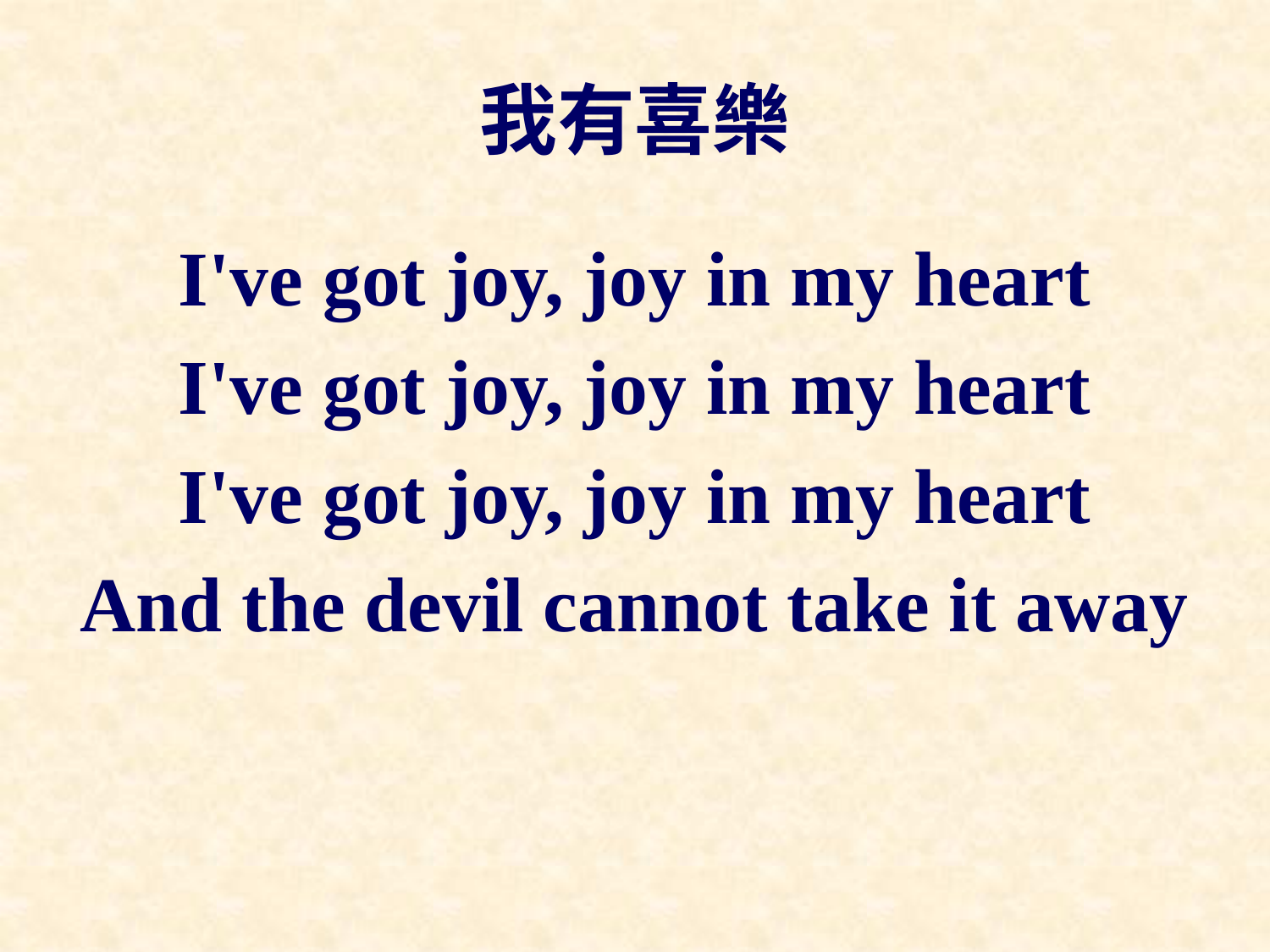

# 我有喜樂
I've got joy, joy in my heart
I've got joy, joy in my heart
I've got joy, joy in my heart
And the devil cannot take it away